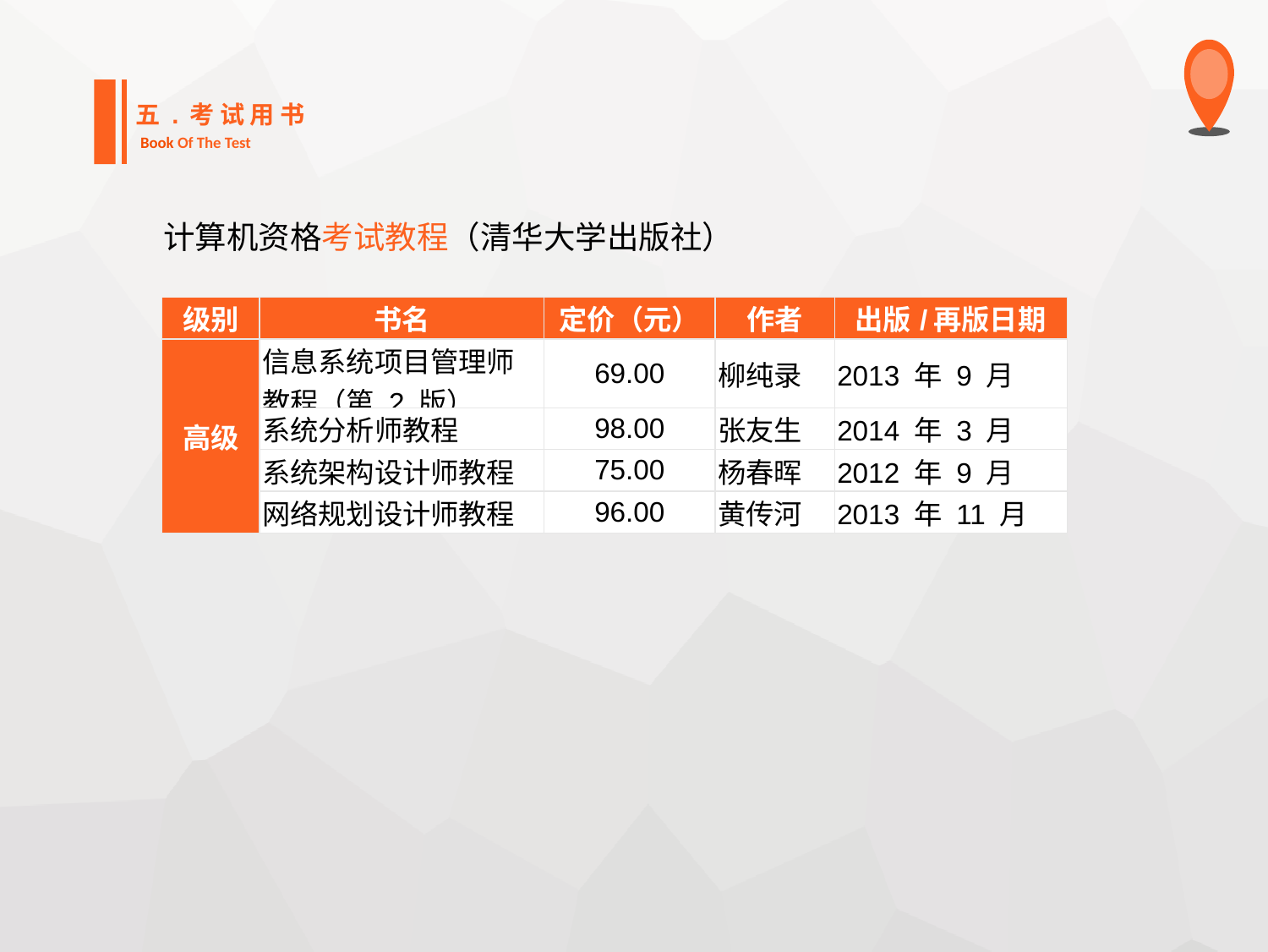

五.考试用书
Book Of The Test
计算机资格考试教程（清华大学出版社）
| 级别 | 书名 | 定价（元） | 作者 | 出版/再版日期 |
| --- | --- | --- | --- | --- |
| 高级 | 信息系统项目管理师教程（第 2 版） | 69.00 | 柳纯录 | 2013 年 9 月 |
|  | 系统分析师教程 | 98.00 | 张友生 | 2014 年 3 月 |
|  | 系统架构设计师教程 | 75.00 | 杨春晖 | 2012 年 9 月 |
|  | 网络规划设计师教程 | 96.00 | 黄传河 | 2013 年 11 月 |